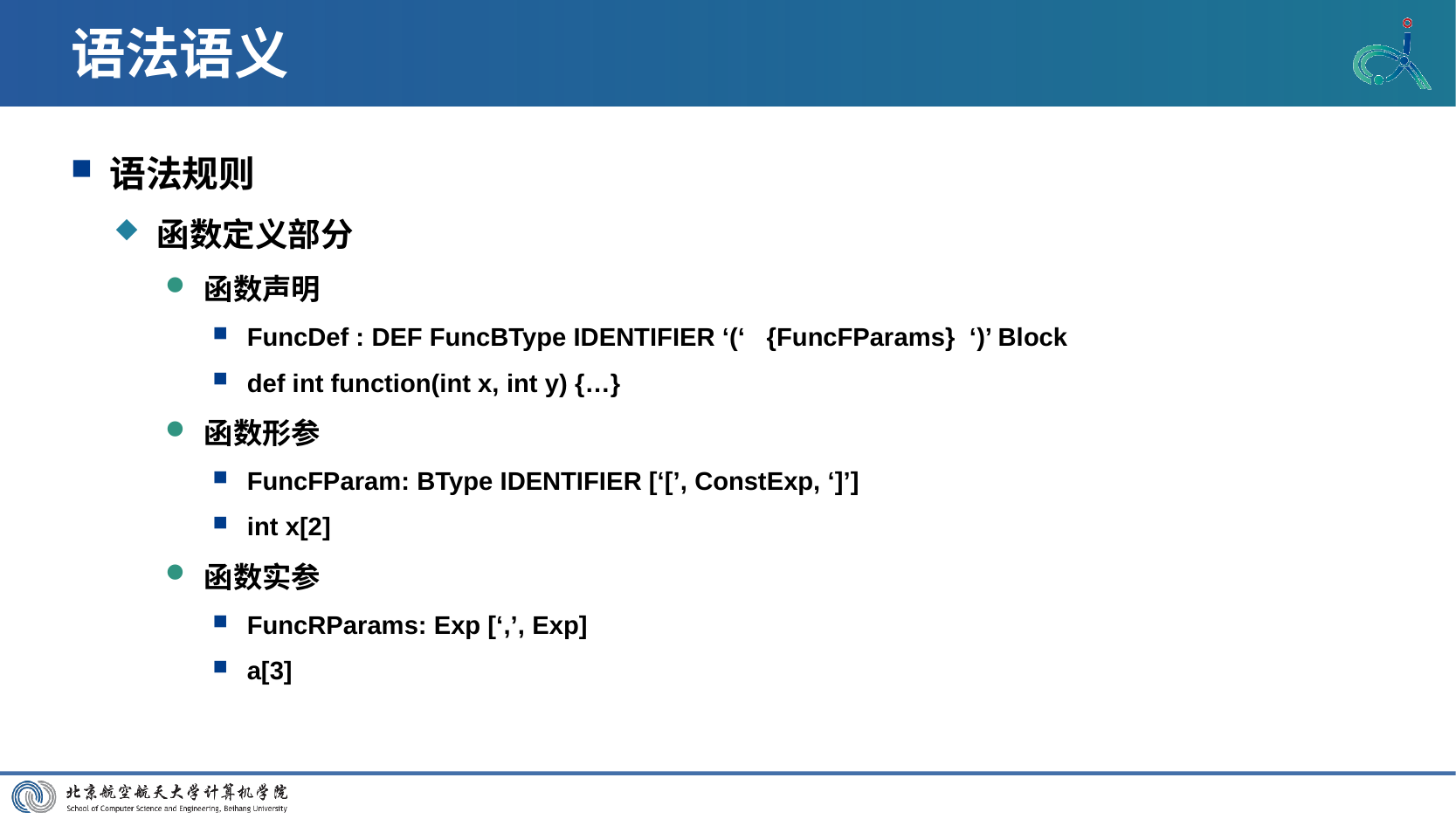

# 语法语义
语法规则
函数定义部分
函数声明
FuncDef : DEF FuncBType IDENTIFIER ‘(‘   {FuncFParams}  ‘)’ Block
def int function(int x, int y) {…}
函数形参
FuncFParam: BType IDENTIFIER [‘[’, ConstExp, ‘]’]
int x[2]
函数实参
FuncRParams: Exp [‘,’, Exp]
a[3]
17